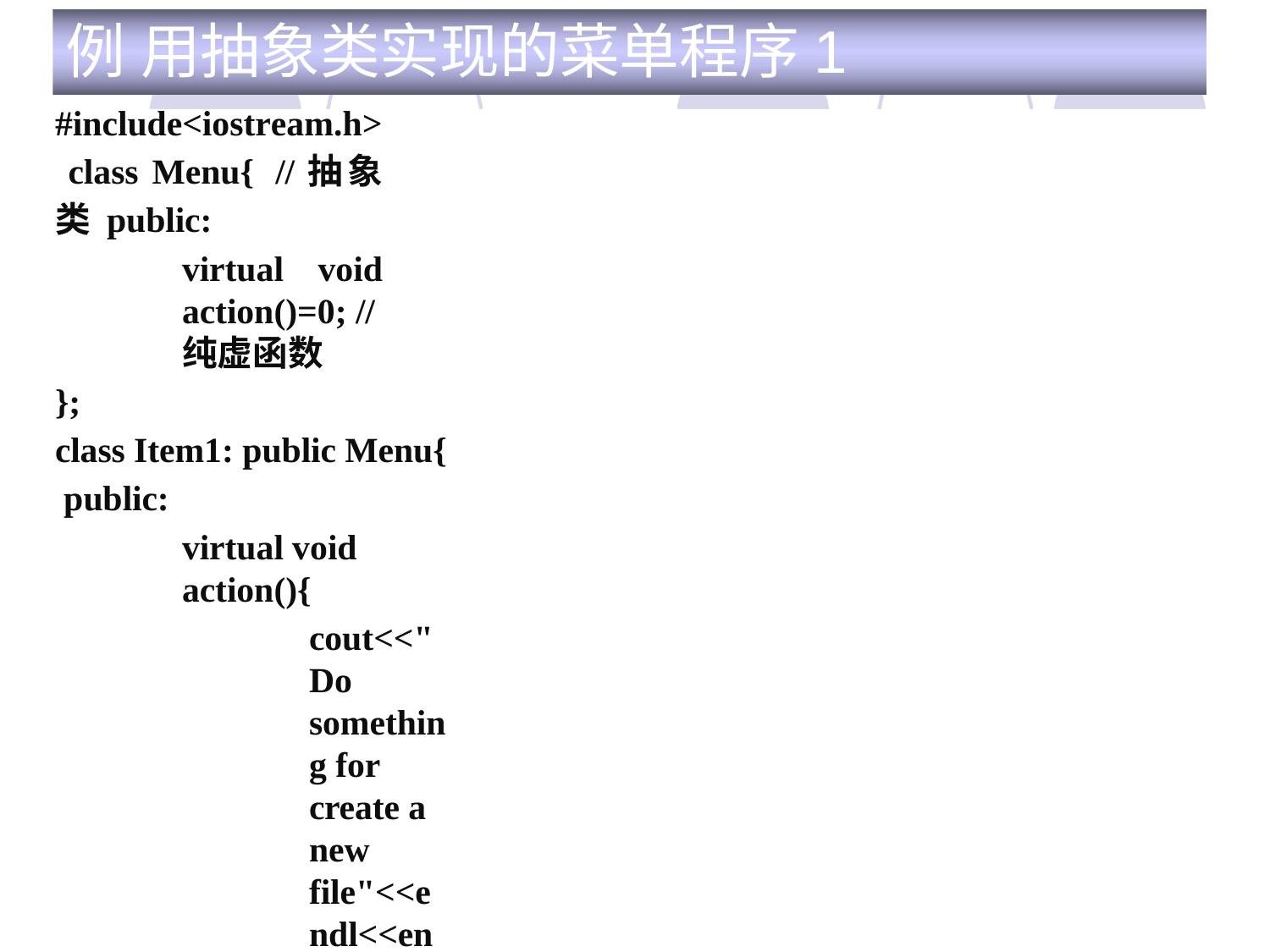

# 例 用抽象类实现的菜单程序1
#include<iostream.h>  class Menu{ //抽象类 public:
virtual void action()=0; //纯虚函数
};
class Item1: public Menu{  public:
virtual void action(){
cout<<"Do something for create a new file"<<endl<<endl;
}
};
class Item2: public Menu{  public:
virtual void action(){
cout<<"open a old file to read or write"<<endl<<endl;
}
};